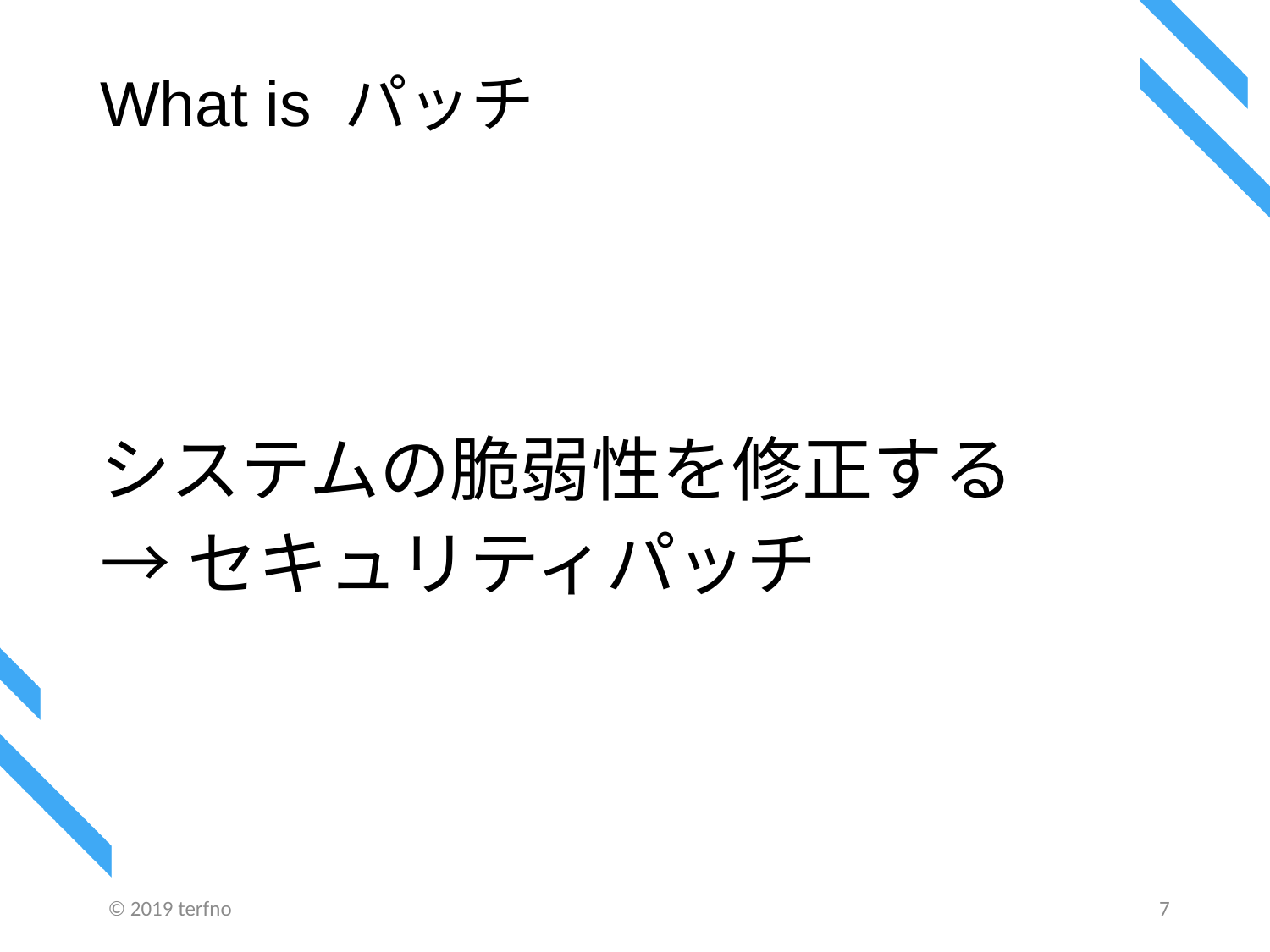

# What is パッチ
システムの脆弱性を修正する
→セキュリティパッチ
© 2019 terfno
7